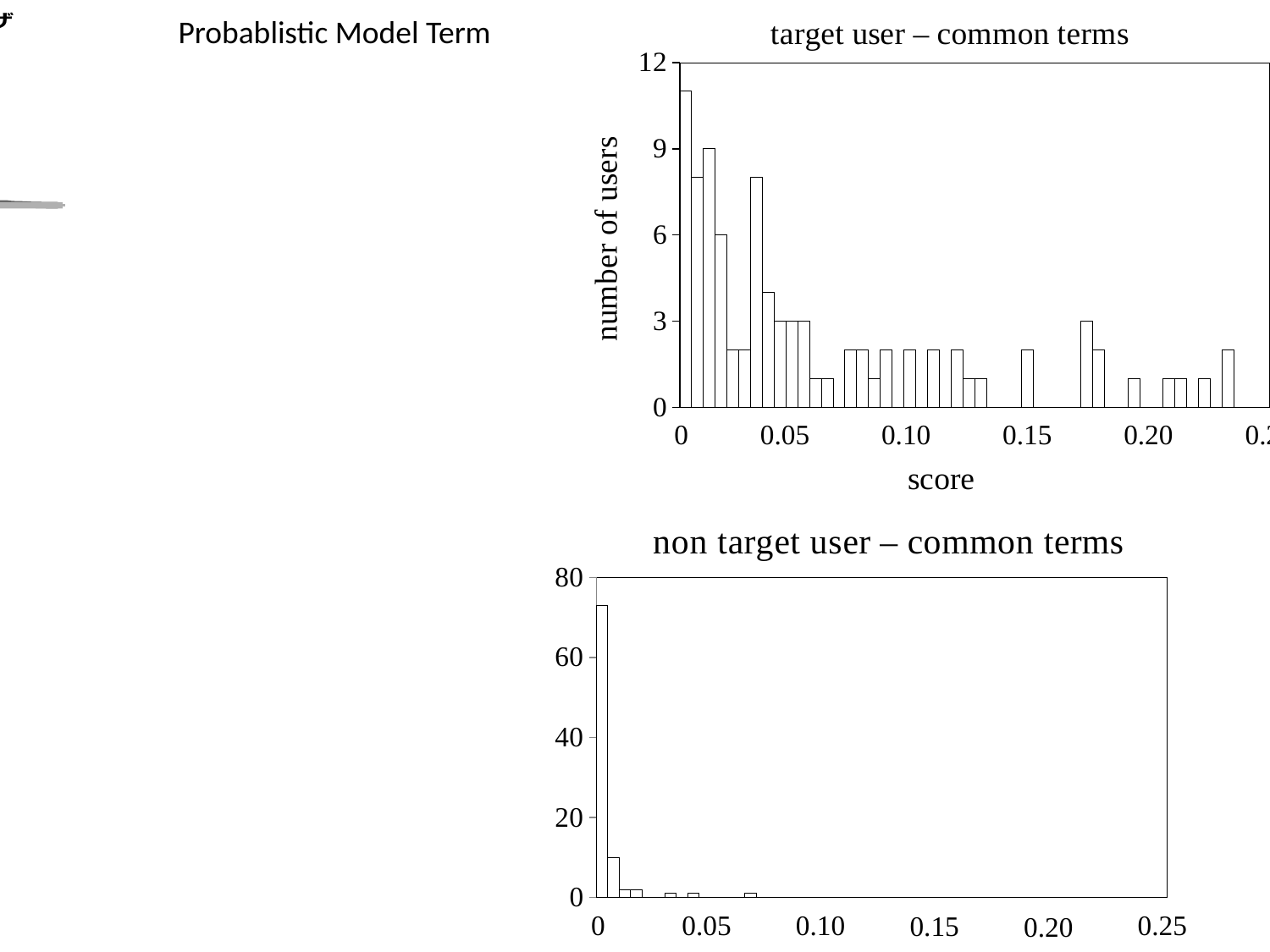

### Chart

| Category | ターゲット型ユーザ | 非ターゲット型ユーザ |
|---|---|---|
|  | 0.422020092908 | 0.0674848440585 |
|  | 0.234726629077 | 0.0467862295389 |
|  | 0.233183782218 | 0.0403536741806 |
|  | 0.223264402399 | 0.0381358967853 |
|  | 0.210407196353 | 0.0198817457846 |
|  | 0.205309062496 | 0.0196406993689 |
|  | 0.200000949254 | 0.018278655726 |
|  | 0.194482265465 | 0.0131056382178 |
|  | 0.181741100114 | 0.0115127568738 |
|  | 0.174035765464 | 0.00926838842449 |
|  | 0.170869631004 | 0.00878912378402 |
|  | 0.170555362402 | 0.00861271581396 |
|  | 0.146232831512 | 0.00832234660935 |
|  | 0.146165758037 | 0.00665419764526 |
|  | 0.12858689843 | 0.00615223784162 |
|  | 0.127275052748 | 0.00603218284559 |
|  | 0.119987188577 | 0.00514046963296 |
|  | 0.117305700471 | 0.00506493962597 |
|  | 0.116637918241 | 0.00451687636537 |
|  | 0.10824987015 | 0.00322416676305 |
|  | 0.106595465787 | 0.00277743208929 |
|  | 0.0990208364051 | 0.00252124190995 |
|  | 0.0982376949657 | 0.00244173058143 |
|  | 0.0864693467682 | 0.00207126982947 |
|  | 0.0850822382922 | 0.00202177541541 |
|  | 0.0839792295153 | 0.00190877949331 |
|  | 0.0762366914828 | 0.0018656849616 |
|  | 0.073827345779 | 0.00176245624924 |
|  | 0.0705539627965 | 0.00138020891658 |
|  | 0.0610797427519 | 0.00132417561027 |
|  | 0.0581819668632 | 0.00122882599979 |
|  | 0.053744699106 | 0.00120344402713 |
|  | 0.0517648968566 | 0.00119909954039 |
|  | 0.0507481705648 | 0.00117560662014 |
|  | 0.0498426432583 | 0.00116043474119 |
|  | 0.0493144352459 | 0.00083817043137 |
|  | 0.0452155065825 | 0.000818823029215 |
|  | 0.0429993536454 | 0.000616052160171 |
|  | 0.0419704771623 | 0.000574349192783 |
|  | 0.0407757236752 | 0.000564183004567 |
|  | 0.0388350402242 | 0.000485283174666 |
|  | 0.0384530507596 | 0.000474331221363 |
|  | 0.0371551421179 | 0.00039648871608 |
|  | 0.0368622799137 | 0.000380093518886 |
|  | 0.0352378224143 | 0.000369913849268 |
|  | 0.0350287105092 | 0.000336429814858 |
|  | 0.0348677609339 | 0.000288826553896 |
|  | 0.0344998194765 | 0.000265062250719 |
|  | 0.0324250491902 | 0.000162343097019 |
|  | 0.0322630454311 | 0.000161511759828 |
|  | 0.031988402596 | 0.00015998839404 |
|  | 0.0309304330924 | 0.000159474927096 |
|  | 0.0307431469152 | 0.000156410638703 |
|  | 0.0281360032589 | 0.000156141828626 |
|  | 0.0271216483182 | 0.000155958119037 |
|  | 0.0249364921268 | 0.000129806390914 |
|  | 0.0238495595166 | 0.0001176583158 |
|  | 0.0218934871418 | 6.85998300531e-05 |
|  | 0.0199556519258 | 5.04111070791e-05 |
|  | 0.0198960253739 | 3.50962393336e-05 |
|  | 0.0192317188355 | 3.25392679759e-05 |
|  | 0.0176546768672 | 3.2149388619e-05 |
|  | 0.0175540500911 | 2.51438692691e-05 |
|  | 0.0159415564134 | 1.87978613307e-05 |
|  | 0.015606343173 | 1.82359992489e-05 |
|  | 0.0148448546452 | 1.25707613626e-05 |
|  | 0.0147554477604 | 1.24684673483e-05 |
|  | 0.0144854157829 | 5.05619174795e-06 |
|  | 0.0134406717096 | 3.47417364868e-06 |
|  | 0.0111608358037 | 1.22091158109e-06 |
|  | 0.0104851677874 | 7.55635438029e-07 |
|  | 0.0101358982917 | 5.49307954656e-07 |
|  | 0.00939903951531 | 3.32309557417e-07 |
|  | 0.00894619614826 | 2.0926574749e-07 |
|  | 0.00810263263499 | 5.5344775986e-08 |
|  | 0.00604273708217 | 4.78453953419e-08 |
|  | 0.00581195905239 | 4.15353303098e-08 |
|  | 0.00580872799666 | 2.38150917566e-08 |
|  | 0.00564220901869 | 2.36497615239e-08 |
|  | 0.00378857723654 | 1.38607502287e-08 |
|  | 0.00298056067171 | 3.73234104301e-09 |
|  | 0.00271212208548 | 3.52264970887e-09 |
|  | 0.0024335308471 | 3.21448365969e-09 |
|  | 0.00132016655763 | 3.08511417002e-09 |
|  | 0.00120333481897 | 1.45361798586e-09 |
|  | 0.000844018287953 | 1.62409175357e-10 |
|  | 0.000519437736457 | 8.59256481688005e-12 |
|  | 0.000227524022761 | 1.20160059295e-12 |
|  | 0.000208523657124 | 1.07576107086e-13 |
|  | 5.16671612046e-12 | 3.92419430284e-17 |
|  | None | 3.92419430284e-17 |
Probablistic Model Term

### Chart: target user – common terms

| Category | 系列 1 |
|---|---|
| 0.005 | 11.0 |
| 0.01 | 8.0 |
| 0.015 | 9.0 |
| 0.02 | 6.0 |
| 0.025 | 2.0 |
| 0.03 | 2.0 |
| 0.035 | 8.0 |
| 0.04 | 4.0 |
| 0.045 | 3.0 |
| 0.05 | 3.0 |
| 0.055 | 3.0 |
| 0.06 | 1.0 |
| 0.065 | 1.0 |
| 0.07 | 0.0 |
| 0.075 | 2.0 |
| 0.08 | 2.0 |
| 0.085 | 1.0 |
| 0.09 | 2.0 |
| 0.095 | 0.0 |
| 0.1 | 2.0 |
| 0.105 | 0.0 |
| 0.11 | 2.0 |
| 0.115 | 0.0 |
| 0.12 | 2.0 |
| 0.125 | 1.0 |
| 0.13 | 1.0 |
| 0.135 | 0.0 |
| 0.14 | 0.0 |
| 0.145 | 0.0 |
| 0.15 | 2.0 |
| 0.155 | 0.0 |
| 0.16 | 0.0 |
| 0.165 | 0.0 |
| 0.17 | 0.0 |
| 0.175 | 3.0 |
| 0.18 | 2.0 |
| 0.185 | 0.0 |
| 0.19 | 0.0 |
| 0.195 | 1.0 |
| 0.2 | 0.0 |
| 0.205 | 0.0 |
| 0.21 | 1.0 |
| 0.215 | 1.0 |
| 0.22 | 0.0 |
| 0.225 | 1.0 |
| 0.23 | 0.0 |
| 0.235 | 2.0 |
| 0.24 | 0.0 |
| 0.245 | 0.0 |
| 0.25 | 0.0 |
0
0.05
0.10
0.15
0.20
0.25

### Chart: non target user – common terms

| Category | 系列 1 |
|---|---|
| 0.005 | 73.0 |
| 0.01 | 10.0 |
| 0.015 | 2.0 |
| 0.02 | 2.0 |
| 0.025 | 0.0 |
| 0.03 | 0.0 |
| 0.035 | 1.0 |
| 0.04 | 0.0 |
| 0.045 | 1.0 |
| 0.05 | 0.0 |
| 0.055 | 0.0 |
| 0.06 | 0.0 |
| 0.065 | 0.0 |
| 0.07 | 1.0 |
| 0.075 | 0.0 |
| 0.08 | 0.0 |
| 0.085 | 0.0 |
| 0.09 | 0.0 |
| 0.095 | 0.0 |
| 0.1 | 0.0 |
| 0.105 | 0.0 |
| 0.11 | 0.0 |
| 0.115 | 0.0 |
| 0.12 | 0.0 |
| 0.125 | 0.0 |
| 0.13 | 0.0 |
| 0.135 | 0.0 |
| 0.14 | 0.0 |
| 0.145 | 0.0 |
| 0.15 | 0.0 |
| 0.155 | 0.0 |
| 0.16 | 0.0 |
| 0.165 | 0.0 |
| 0.17 | 0.0 |
| 0.175 | 0.0 |
| 0.18 | 0.0 |
| 0.185 | 0.0 |
| 0.19 | 0.0 |
| 0.195 | 0.0 |
| 0.2 | 0.0 |
| 0.205 | 0.0 |
| 0.21 | 0.0 |
| 0.215 | 0.0 |
| 0.22 | 0.0 |
| 0.225 | 0.0 |
| 0.23 | 0.0 |
| 0.235 | 0.0 |
| 0.24 | 0.0 |
| 0.245 | 0.0 |
| 0.25 | 0.0 |
0
0.05
0.10
0.25
0.15
0.20